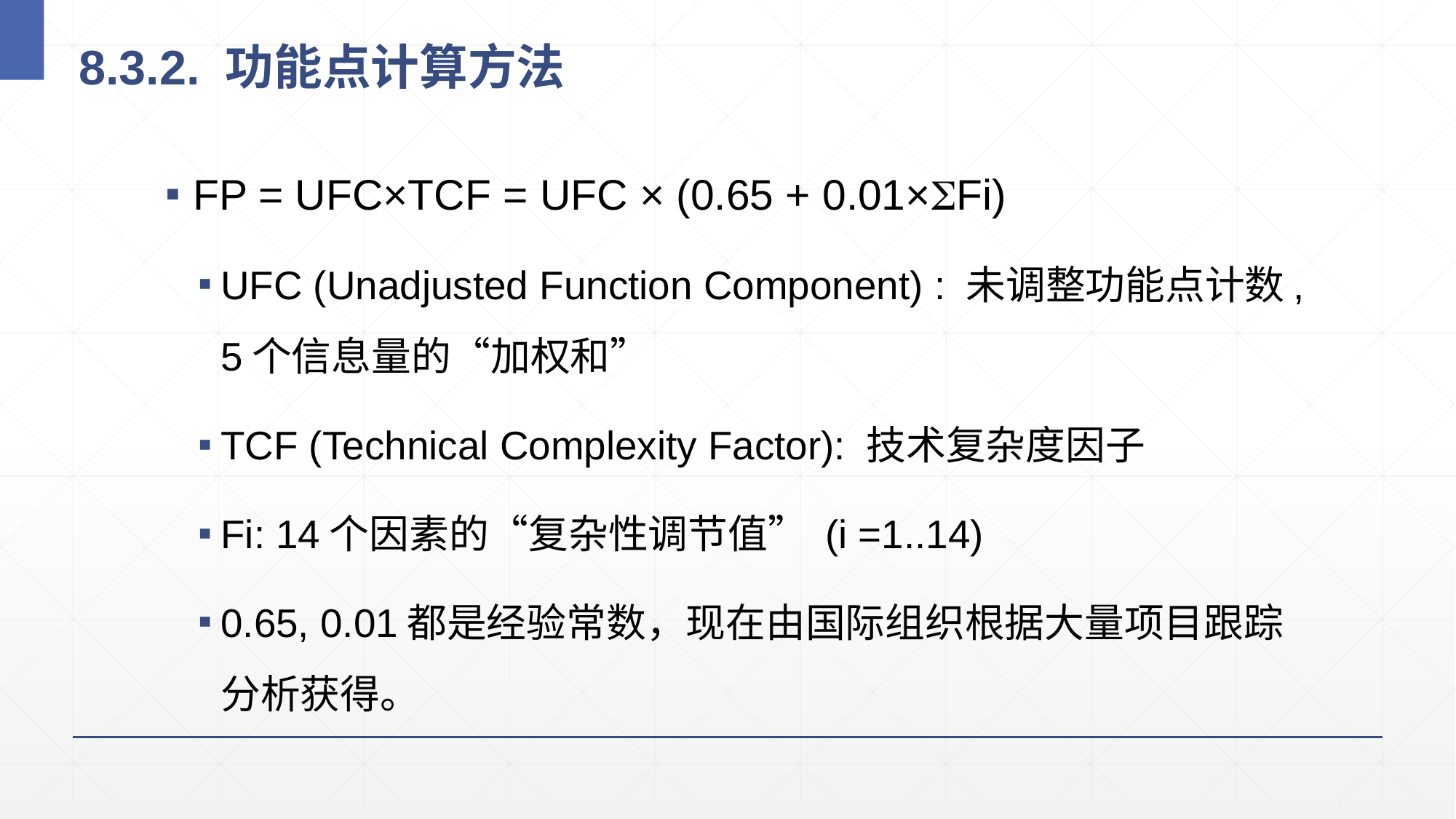

# 8.3.2. 功能点计算方法
FP = UFC×TCF = UFC × (0.65 + 0.01×ΣFi)
UFC (Unadjusted Function Component) : 未调整功能点计数, 5个信息量的“加权和”
TCF (Technical Complexity Factor): 技术复杂度因子
Fi: 14个因素的“复杂性调节值” (i =1..14)
0.65, 0.01都是经验常数，现在由国际组织根据大量项目跟踪分析获得。